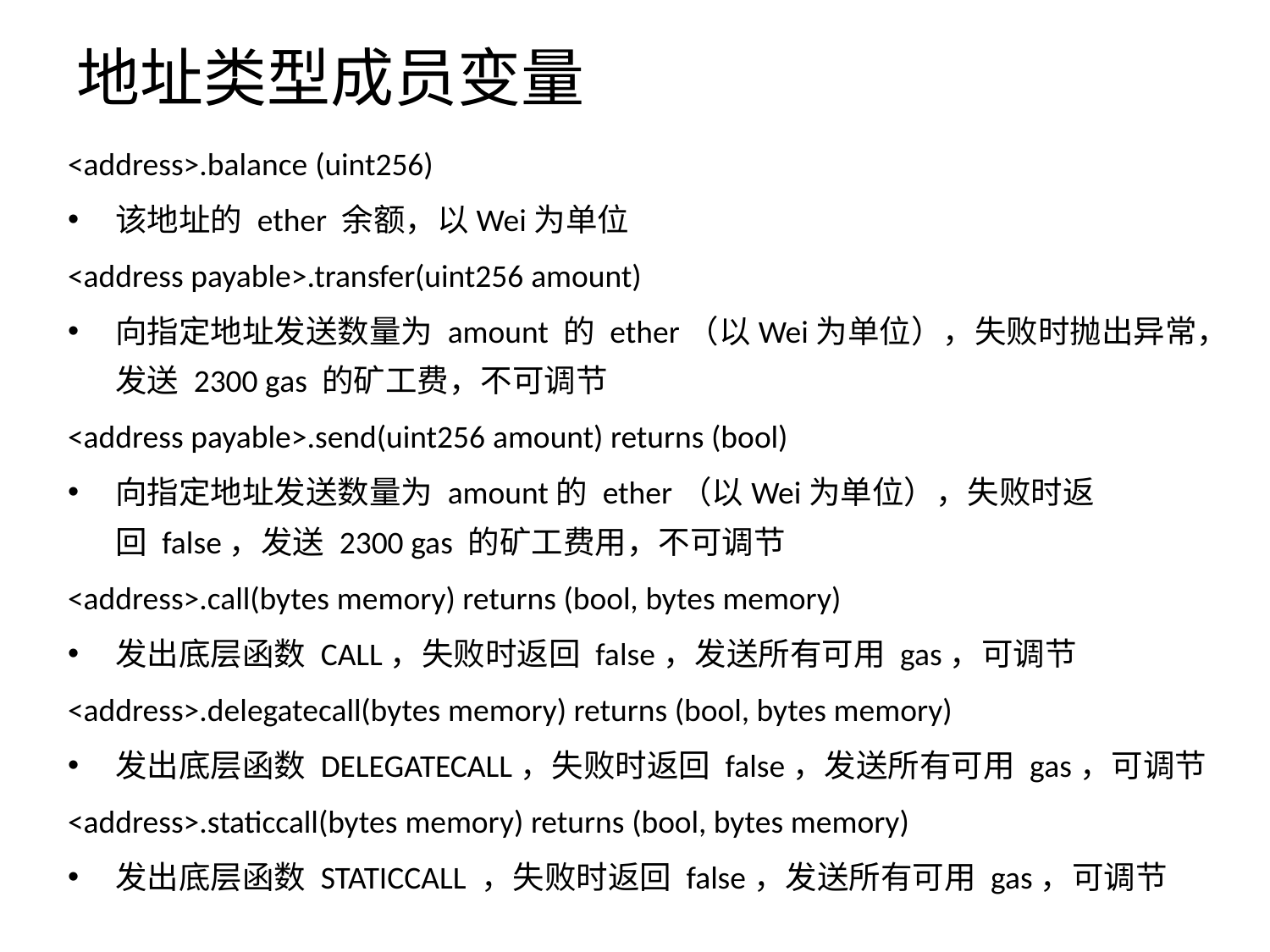

# 地址类型成员变量
<address>.balance (uint256)
该地址的 ether 余额，以Wei为单位
<address payable>.transfer(uint256 amount)
向指定地址发送数量为 amount 的 ether（以Wei为单位），失败时抛出异常，发送 2300 gas 的矿工费，不可调节
<address payable>.send(uint256 amount) returns (bool)
向指定地址发送数量为 amount的 ether（以Wei为单位），失败时返回 false，发送 2300 gas 的矿工费用，不可调节
<address>.call(bytes memory) returns (bool, bytes memory)
发出底层函数 CALL，失败时返回 false，发送所有可用 gas，可调节
<address>.delegatecall(bytes memory) returns (bool, bytes memory)
发出底层函数 DELEGATECALL，失败时返回 false，发送所有可用 gas，可调节
<address>.staticcall(bytes memory) returns (bool, bytes memory)
发出底层函数 STATICCALL ，失败时返回 false，发送所有可用 gas，可调节